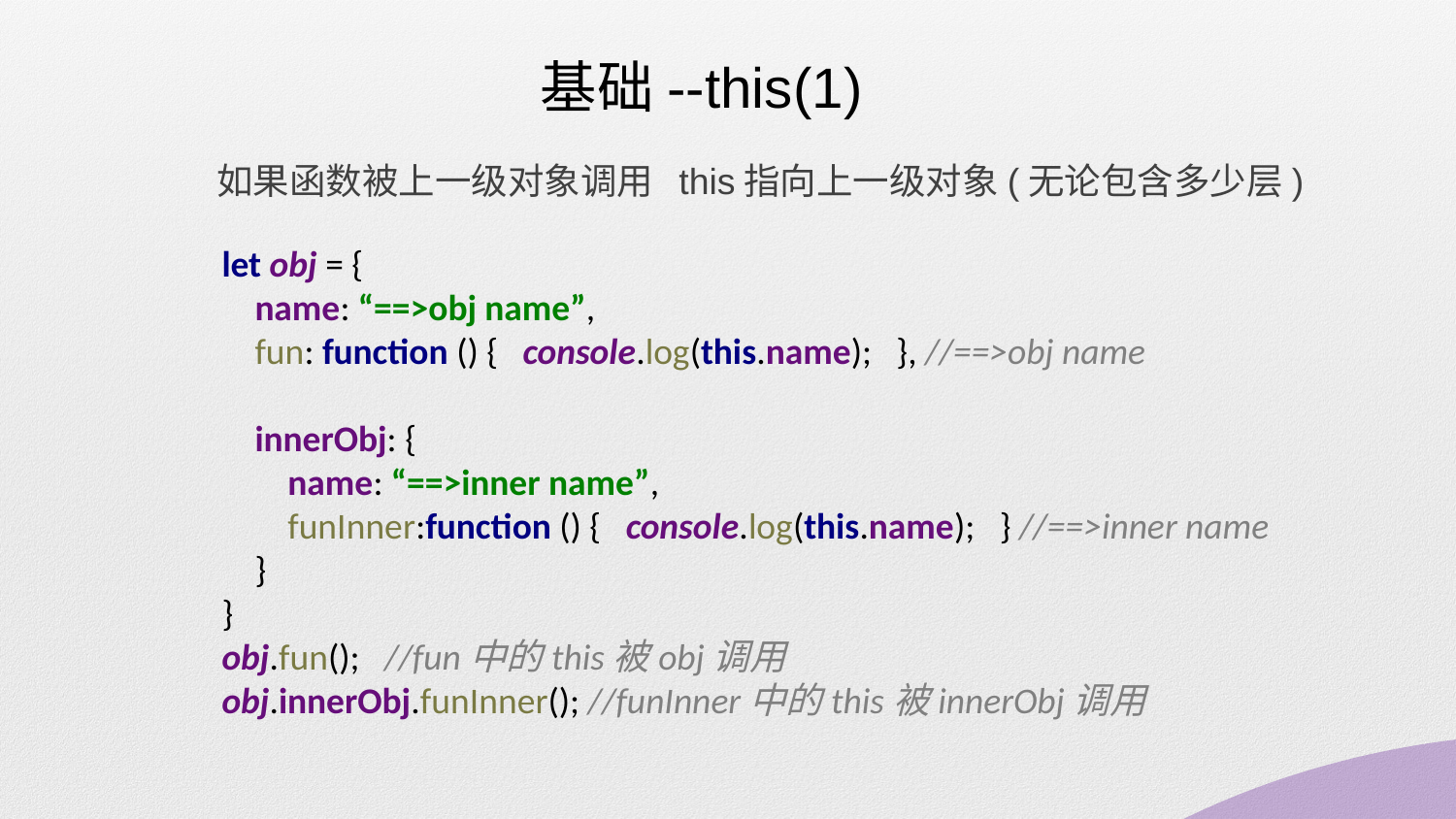

基础--this(1)
如果函数被上一级对象调用  this指向上一级对象(无论包含多少层)
let obj = {
    name: “==>obj name”,
    fun: function () {   console.log(this.name);   }, //==>obj name
    innerObj: {
        name: “==>inner name”,
        funInner:function () {   console.log(this.name);   } //==>inner name
    }
}
obj.fun();   //fun中的this被obj调用
obj.innerObj.funInner(); //funInner中的this被innerObj调用